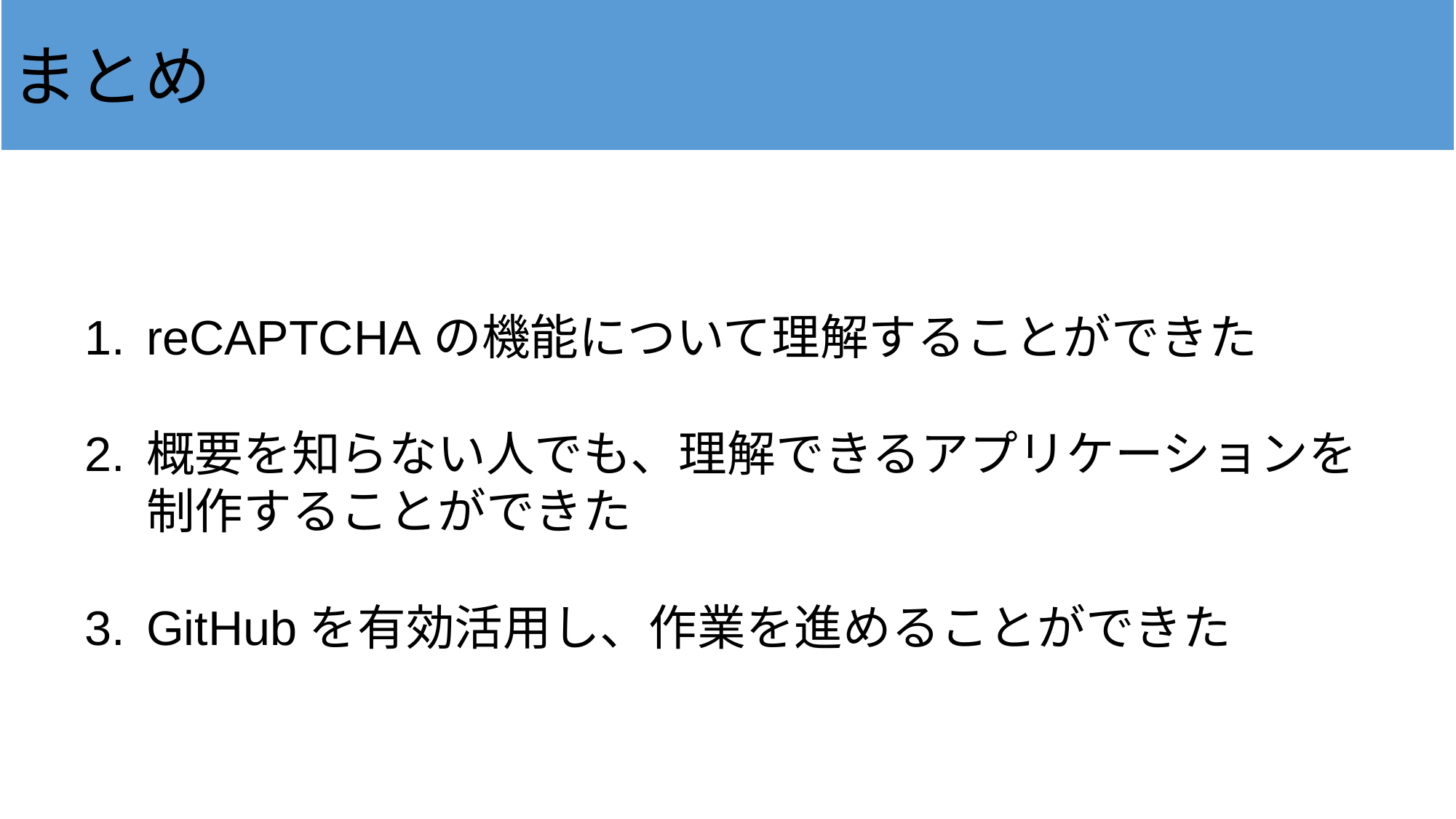

# まとめ

reCAPTCHAの機能について理解することができた

概要を知らない人でも、理解できるアプリケーションを制作することができた

GitHubを有効活用し、作業を進めることができた